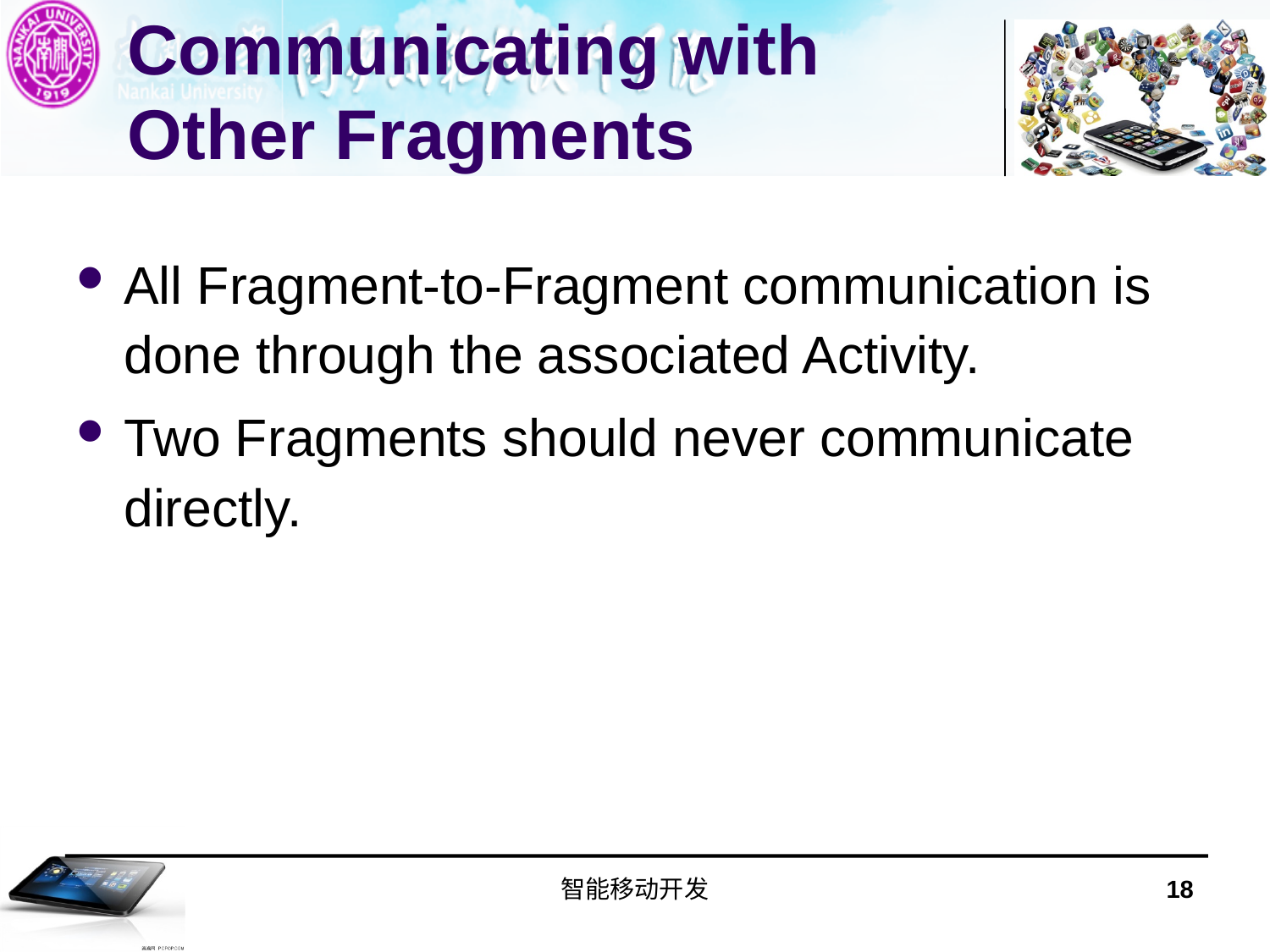

# Communicating with Other Fragments
All Fragment-to-Fragment communication is done through the associated Activity.
Two Fragments should never communicate directly.

智能移动开发
18